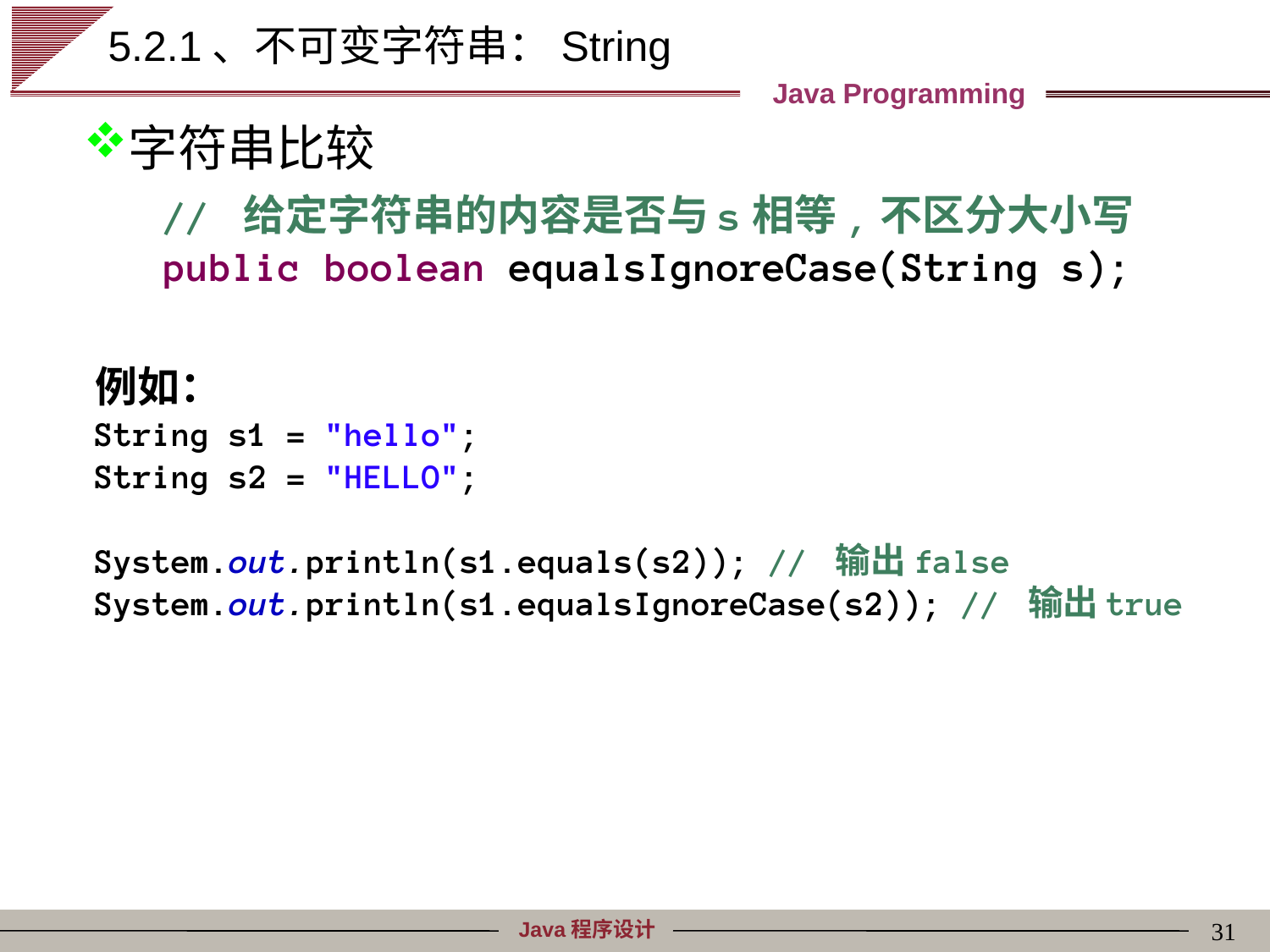

# 5.2.1、不可变字符串：String
字符串比较
// 给定字符串的内容是否与s相等,不区分大小写
public boolean equalsIgnoreCase(String s);
例如：
String s1 = "hello";
String s2 = "HELLO";

System.out.println(s1.equals(s2)); // 输出false
System.out.println(s1.equalsIgnoreCase(s2)); // 输出true